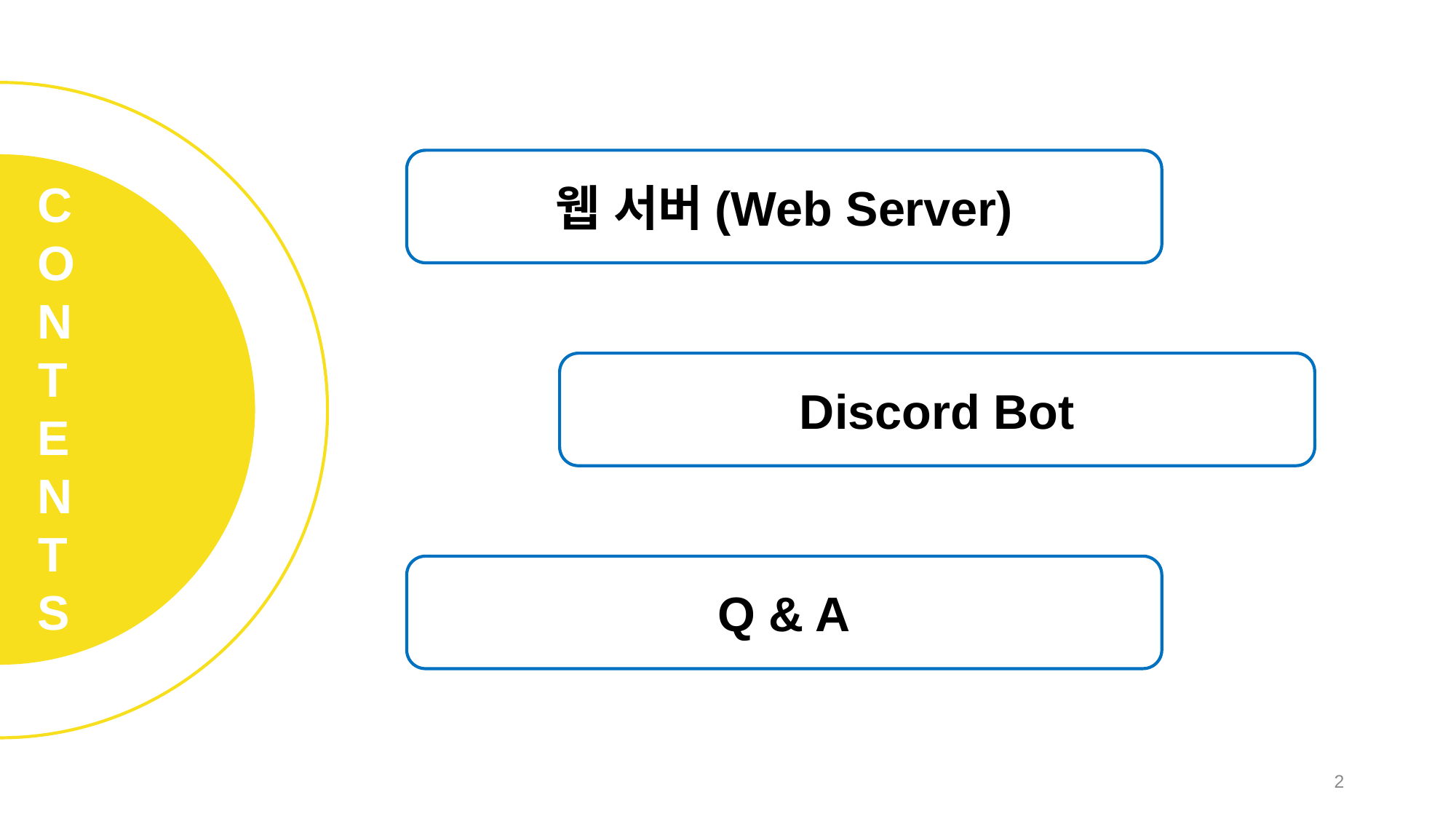

웹 서버(Web Server)
Discord Bot
Q & A
2